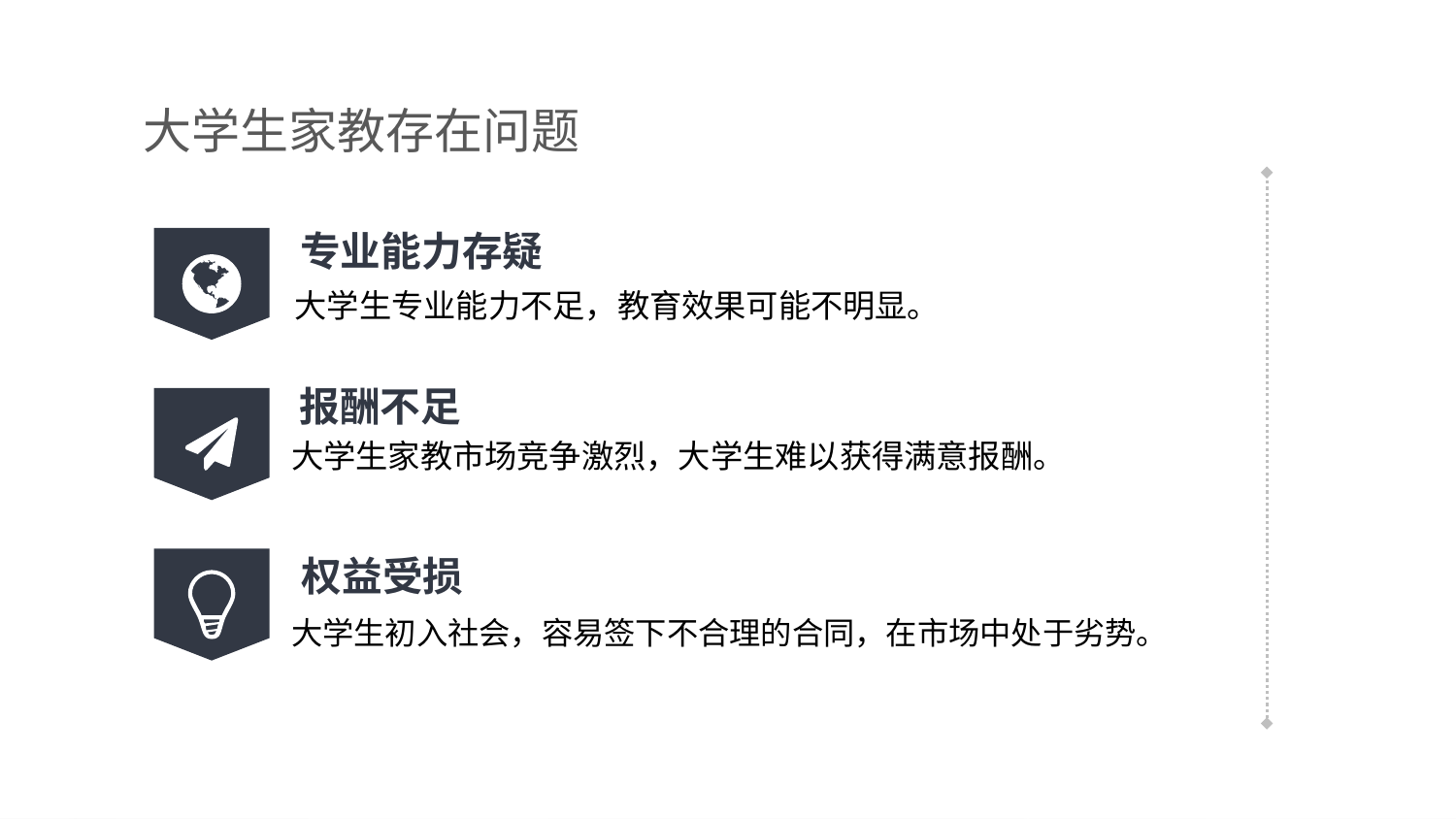

大学生家教存在问题
专业能力存疑
大学生专业能力不足，教育效果可能不明显。

报酬不足
大学生家教市场竞争激烈，大学生难以获得满意报酬。

权益受损
大学生初入社会，容易签下不合理的合同，在市场中处于劣势。